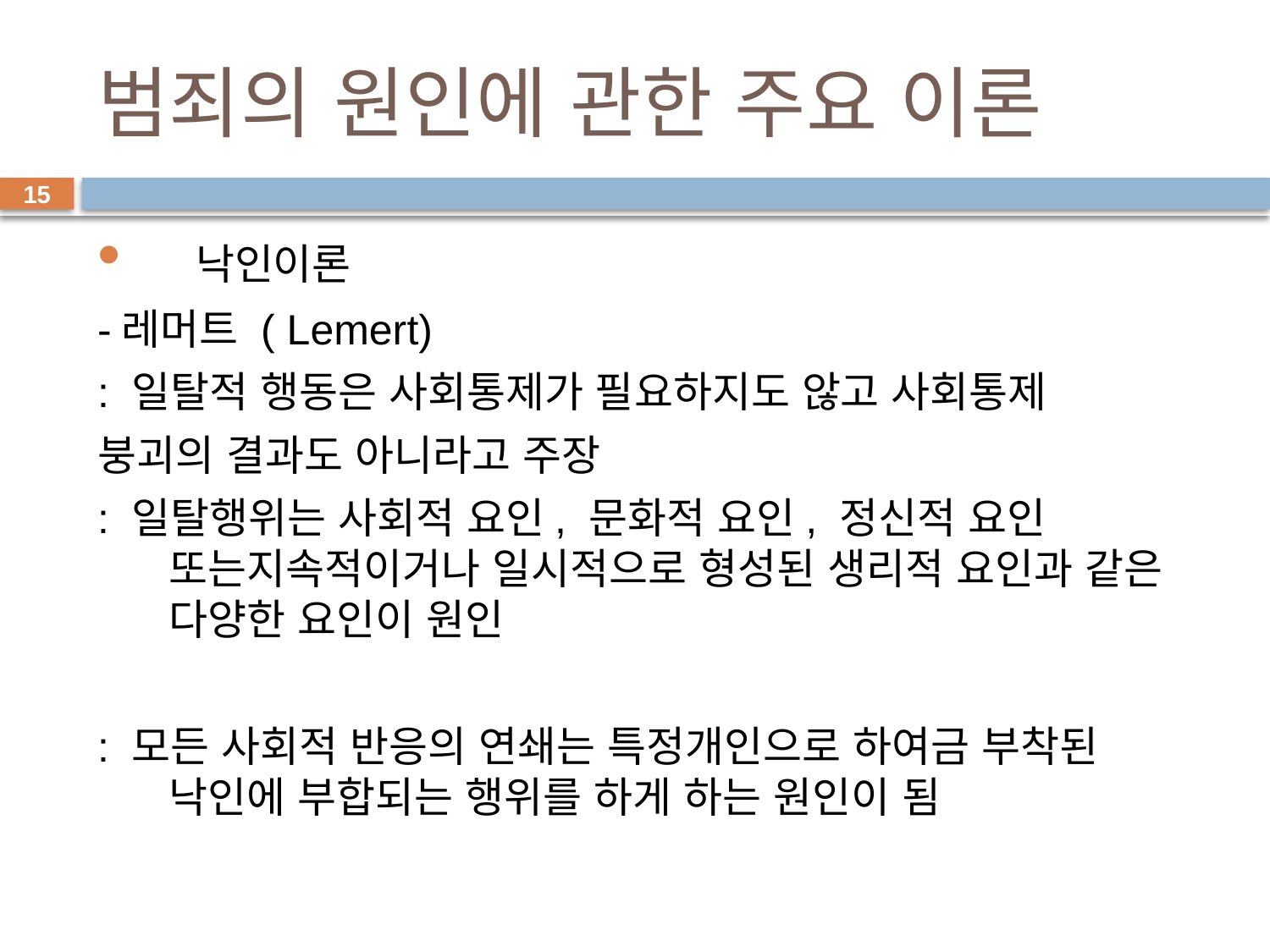

# 범죄의 원인에 관한 주요 이론
15
 낙인이론
-레머트 ( Lemert)
: 일탈적 행동은 사회통제가 필요하지도 않고 사회통제
붕괴의 결과도 아니라고 주장
: 일탈행위는 사회적 요인, 문화적 요인, 정신적 요인 또는지속적이거나 일시적으로 형성된 생리적 요인과 같은 다양한 요인이 원인

: 모든 사회적 반응의 연쇄는 특정개인으로 하여금 부착된 낙인에 부합되는 행위를 하게 하는 원인이 됨